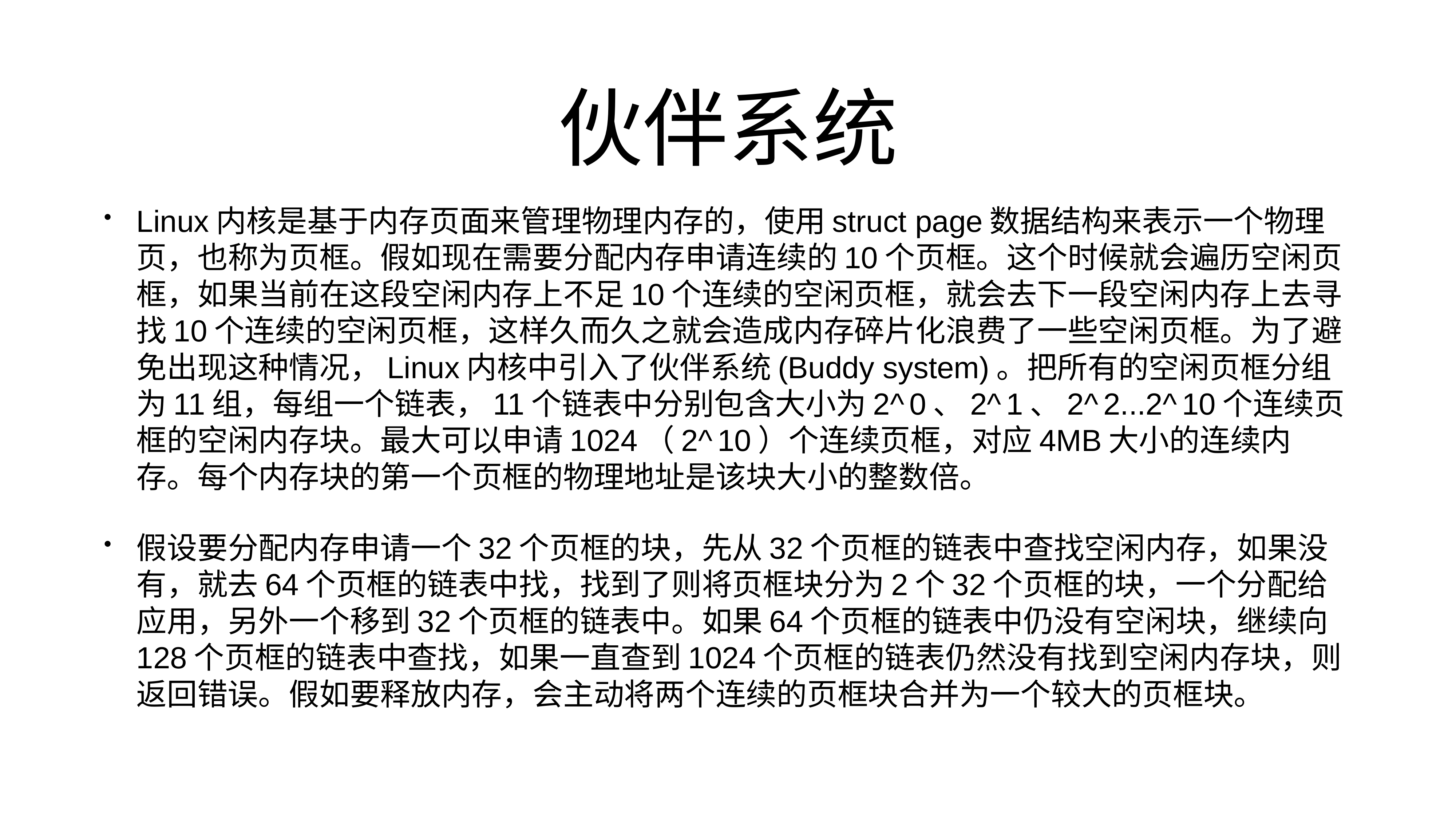

# 伙伴系统
Linux内核是基于内存页面来管理物理内存的，使用struct page数据结构来表示一个物理页，也称为页框。假如现在需要分配内存申请连续的10个页框。这个时候就会遍历空闲页框，如果当前在这段空闲内存上不足10个连续的空闲页框，就会去下一段空闲内存上去寻找10个连续的空闲页框，这样久而久之就会造成内存碎片化浪费了一些空闲页框。为了避免出现这种情况，Linux内核中引入了伙伴系统(Buddy system)。把所有的空闲页框分组为11组，每组一个链表，11个链表中分别包含大小为2^ 0、2^ 1、2^ 2...2^ 10个连续页框的空闲内存块。最大可以申请1024（2^ 10）个连续页框，对应4MB大小的连续内存。每个内存块的第一个页框的物理地址是该块大小的整数倍。
假设要分配内存申请一个32个页框的块，先从32个页框的链表中查找空闲内存，如果没有，就去64个页框的链表中找，找到了则将页框块分为2个32个页框的块，一个分配给应用，另外一个移到32个页框的链表中。如果64个页框的链表中仍没有空闲块，继续向128个页框的链表中查找，如果一直查到1024个页框的链表仍然没有找到空闲内存块，则返回错误。假如要释放内存，会主动将两个连续的页框块合并为一个较大的页框块。